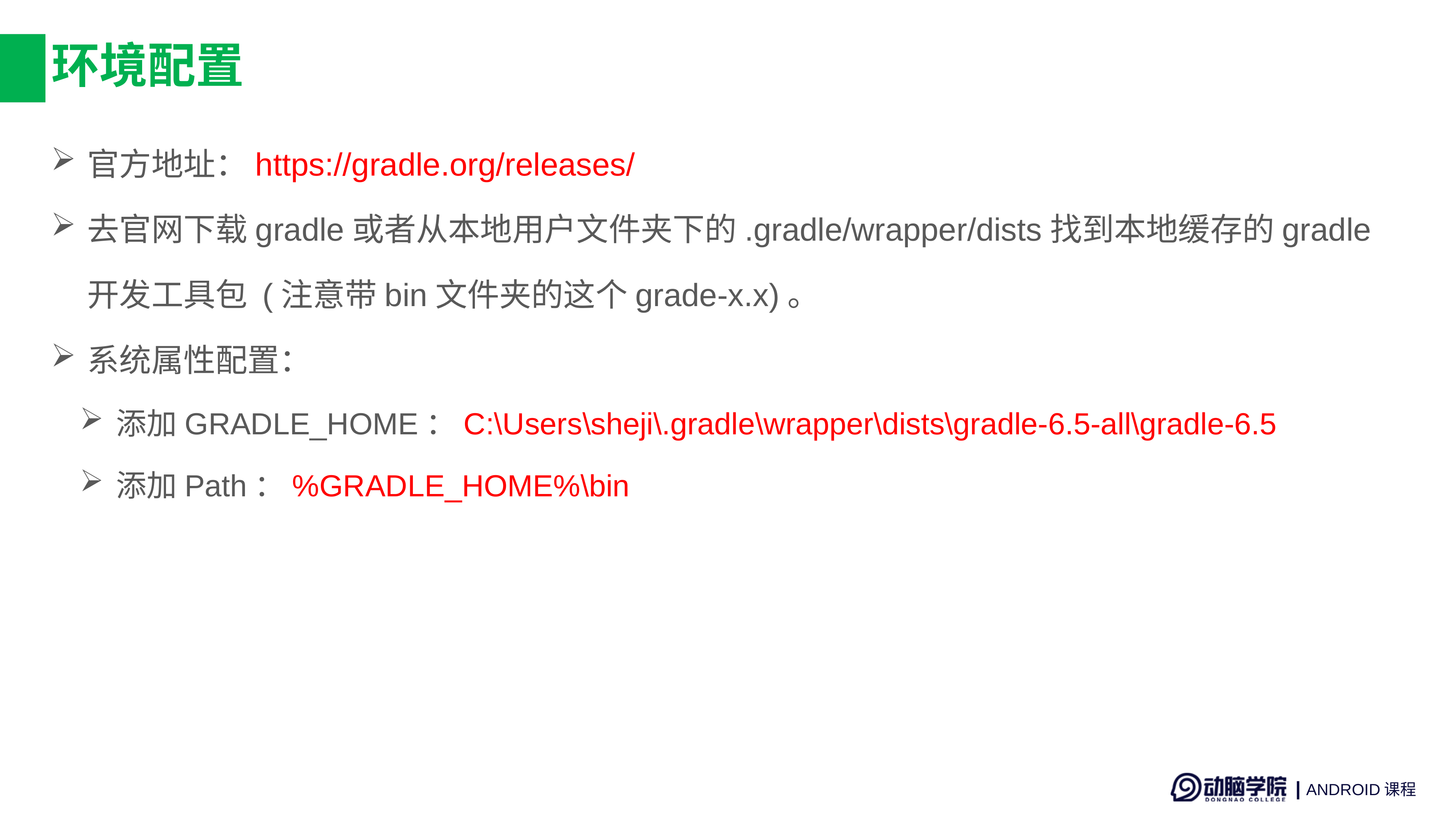

# 环境配置
官方地址：https://gradle.org/releases/
去官网下载gradle或者从本地用户文件夹下的.gradle/wrapper/dists找到本地缓存的gradle开发工具包 (注意带bin文件夹的这个grade-x.x)。
系统属性配置：
添加GRADLE_HOME：C:\Users\sheji\.gradle\wrapper\dists\gradle-6.5-all\gradle-6.5
添加Path：%GRADLE_HOME%\bin